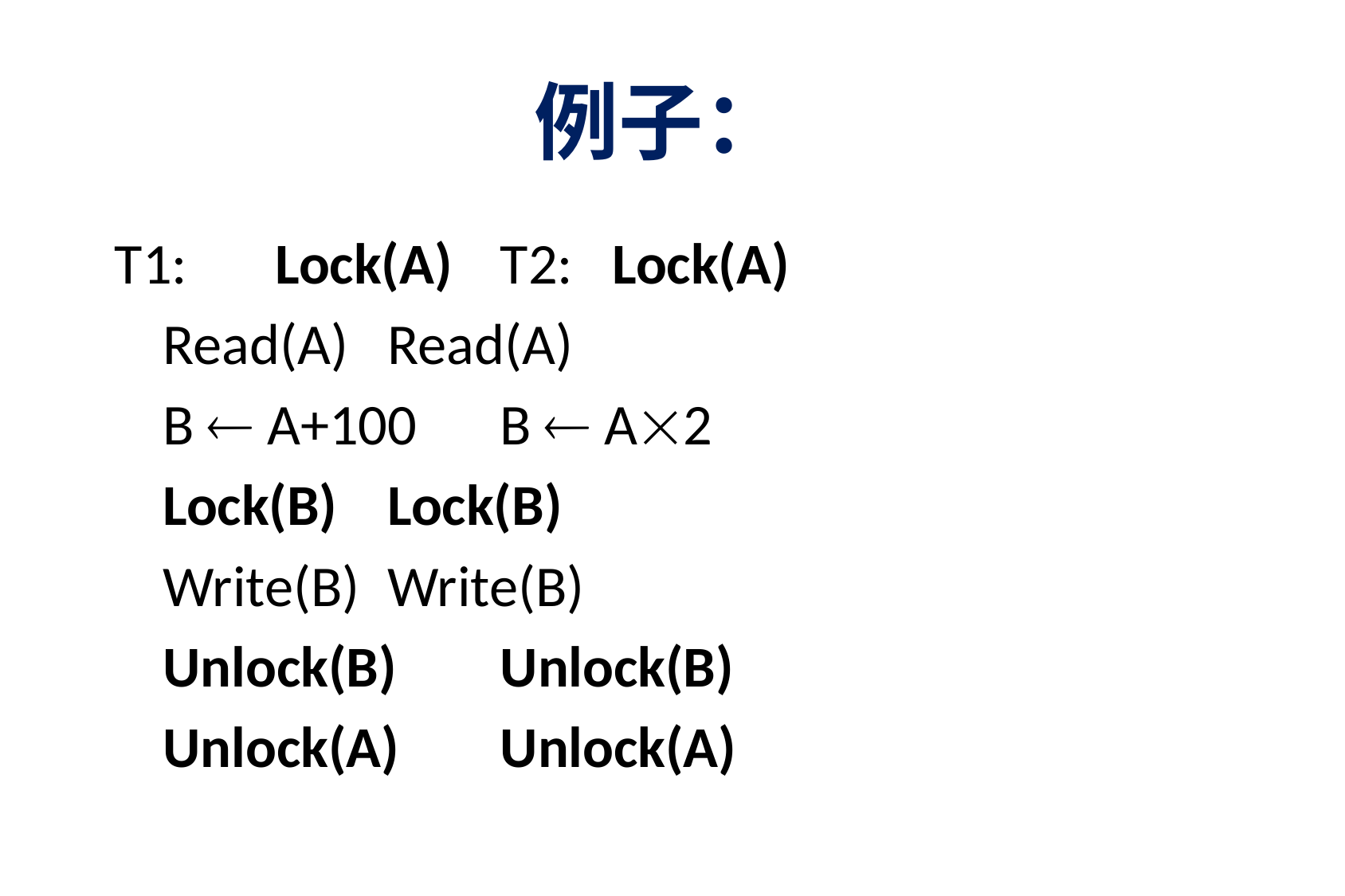

# 例子：
T1:	Lock(A)		T2:	Lock(A)
		Read(A)			Read(A)
		B ← A+100		B ← A×2
		Lock(B)			Lock(B)
		Write(B)			Write(B)
		Unlock(B)			Unlock(B)
		Unlock(A)			Unlock(A)